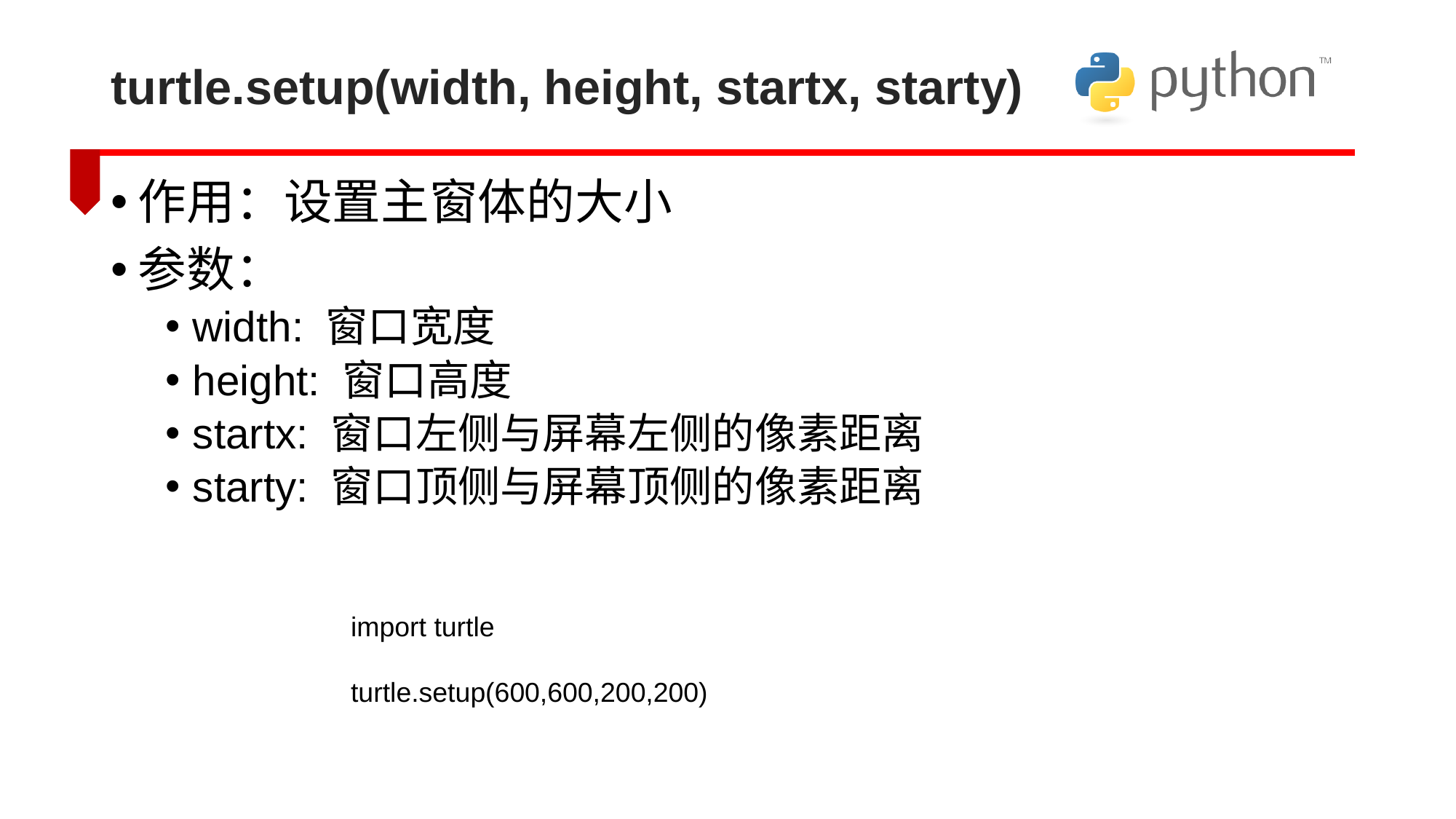

# turtle.setup(width, height, startx, starty)
作用：设置主窗体的大小
参数：
width: 窗口宽度
height: 窗口高度
startx: 窗口左侧与屏幕左侧的像素距离
starty: 窗口顶侧与屏幕顶侧的像素距离

import turtle

turtle.setup(600,600,200,200)